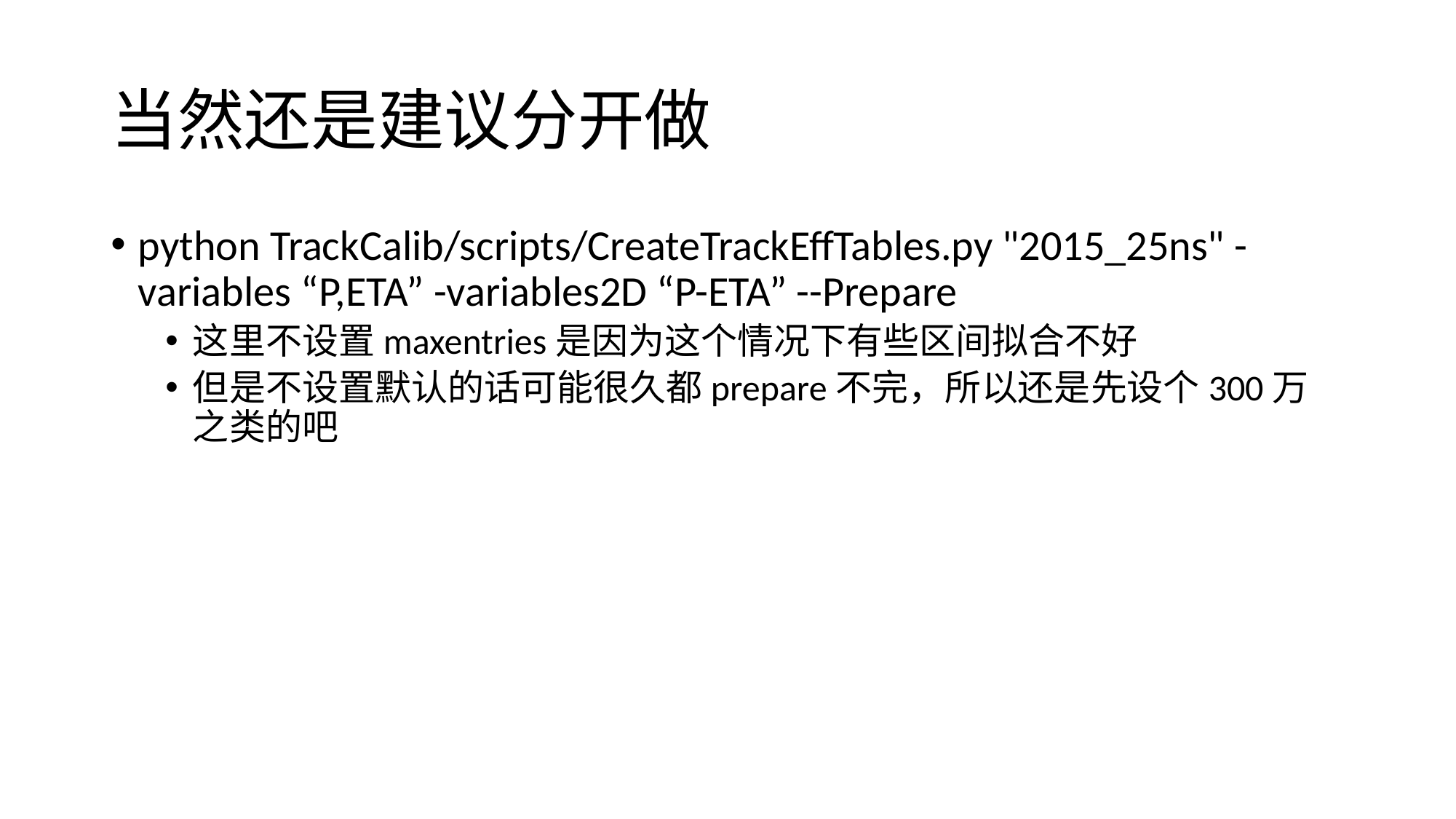

# 当然还是建议分开做
python TrackCalib/scripts/CreateTrackEffTables.py "2015_25ns" -variables “P,ETA” -variables2D “P-ETA” --Prepare
这里不设置maxentries是因为这个情况下有些区间拟合不好
但是不设置默认的话可能很久都prepare不完，所以还是先设个300万之类的吧